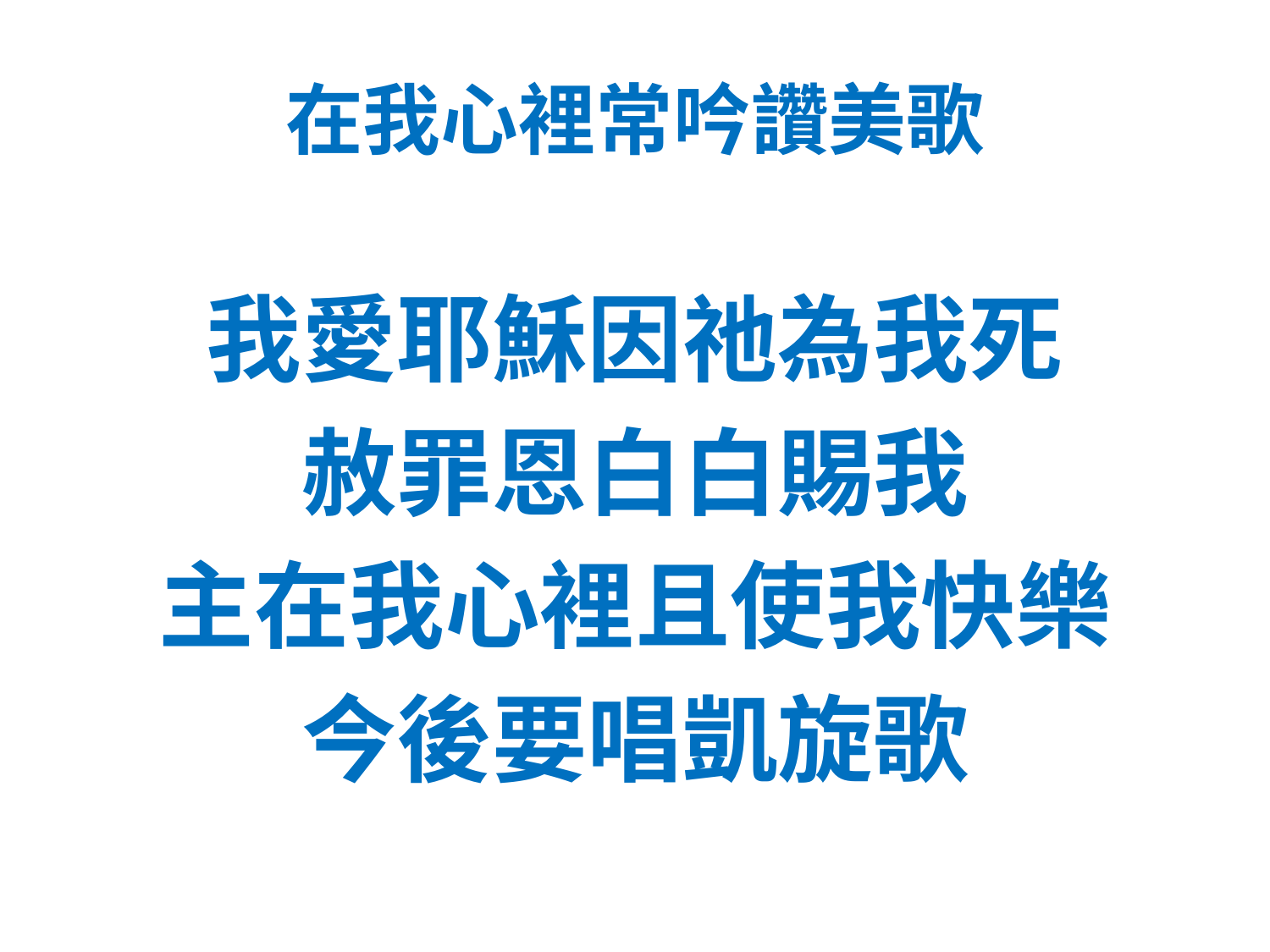

# 在我心裡常吟讚美歌
我愛耶穌因祂為我死
赦罪恩白白賜我
主在我心裡且使我快樂
今後要唱凱旋歌